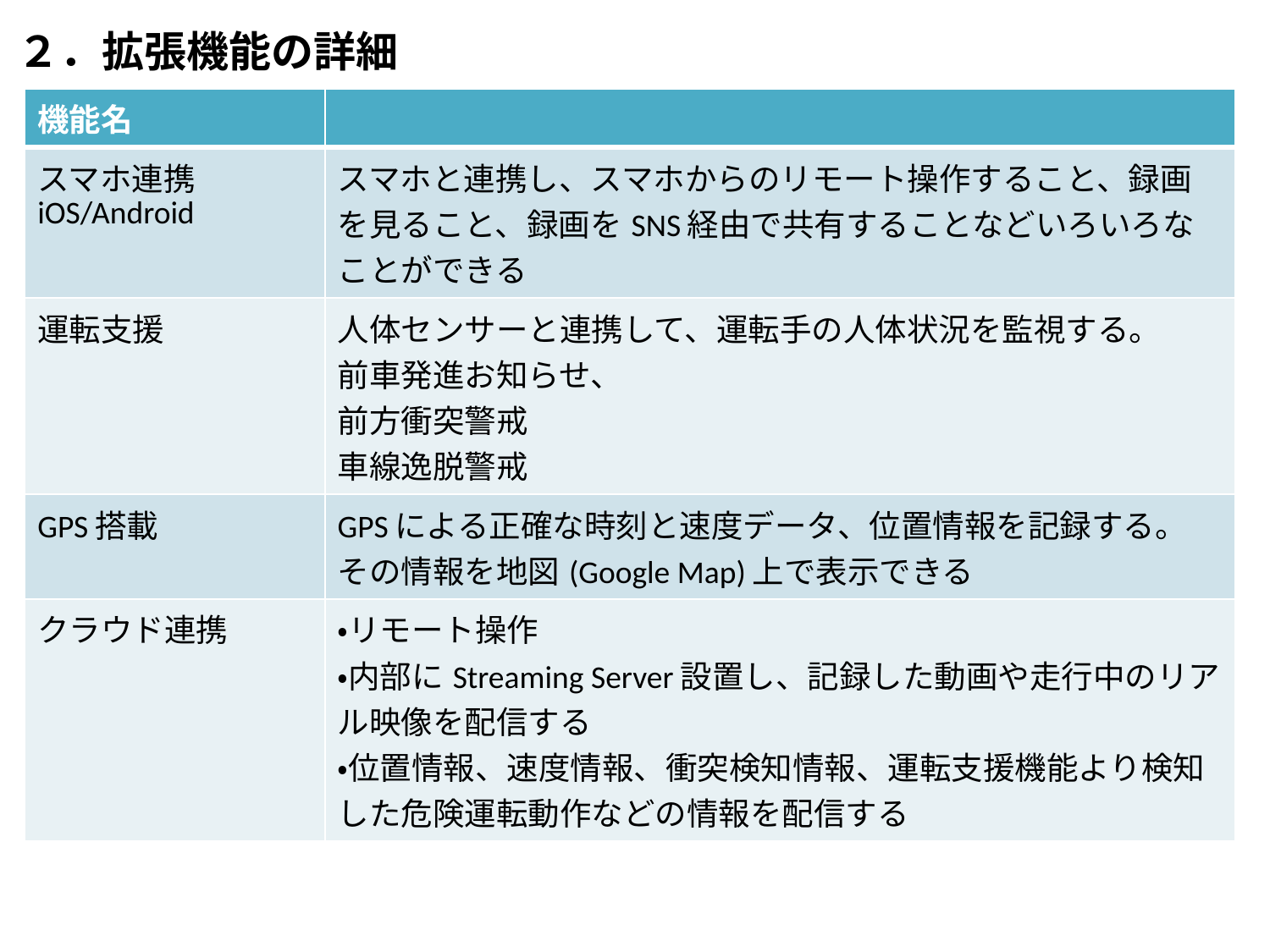

# ２．拡張機能の詳細
| 機能名 |  |
| --- | --- |
| スマホ連携 iOS/Android | スマホと連携し、スマホからのリモート操作すること、録画を見ること、録画をSNS経由で共有することなどいろいろなことができる |
| 運転支援 | 人体センサーと連携して、運転手の人体状況を監視する。 前車発進お知らせ、 前方衝突警戒 車線逸脱警戒 |
| GPS搭載 | GPSによる正確な時刻と速度データ、位置情報を記録する。 その情報を地図(Google Map)上で表示できる |
| クラウド連携 | ・リモート操作 ・内部にStreaming Server設置し、記録した動画や走行中のリアル映像を配信する ・位置情報、速度情報、衝突検知情報、運転支援機能より検知した危険運転動作などの情報を配信する |